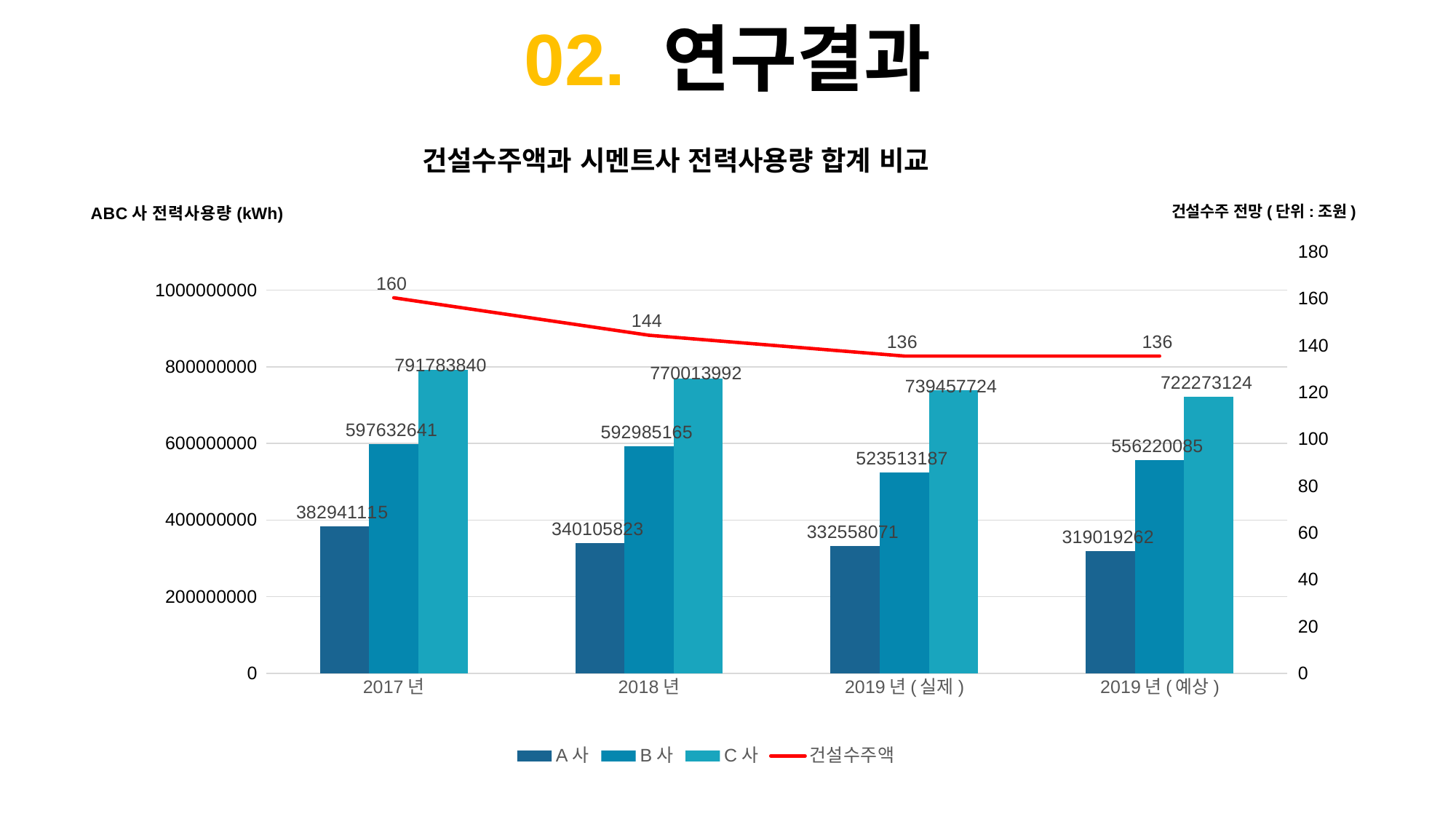

02. 연구결과

### Chart: 건설수주액과 시멘트사 전력사용량 합계 비교

| Category | A사 | B사 | C사 | 건설수주액 |
|---|---|---|---|---|
| 2017년 | 382941115.0 | 597632641.0 | 791783840.0 | 160.4 |
| 2018년 | 340105823.0 | 592985165.0 | 770013992.0 | 144.4 |
| 2019년(실제) | 332558071.0 | 523513187.0 | 739457724.0 | 135.5 |
| 2019년(예상) | 319019262.0 | 556220085.0 | 722273124.0 | 135.5 |
건설수주 전망(단위:조원)